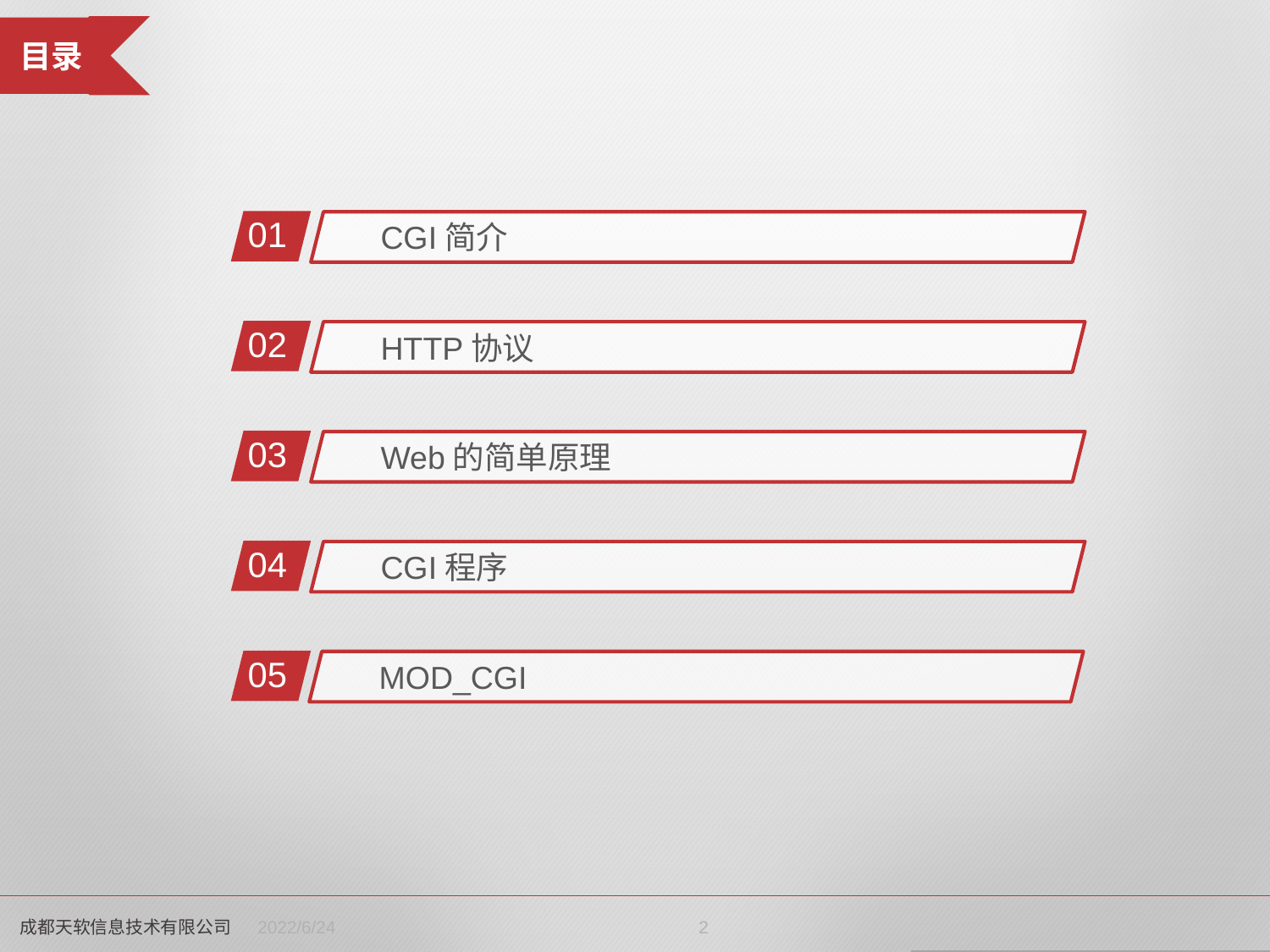

01

CGI简介
02

HTTP协议
03

Web的简单原理
04

CGI程序
05

MOD_CGI
成都天软信息技术有限公司
2022/6/24
2